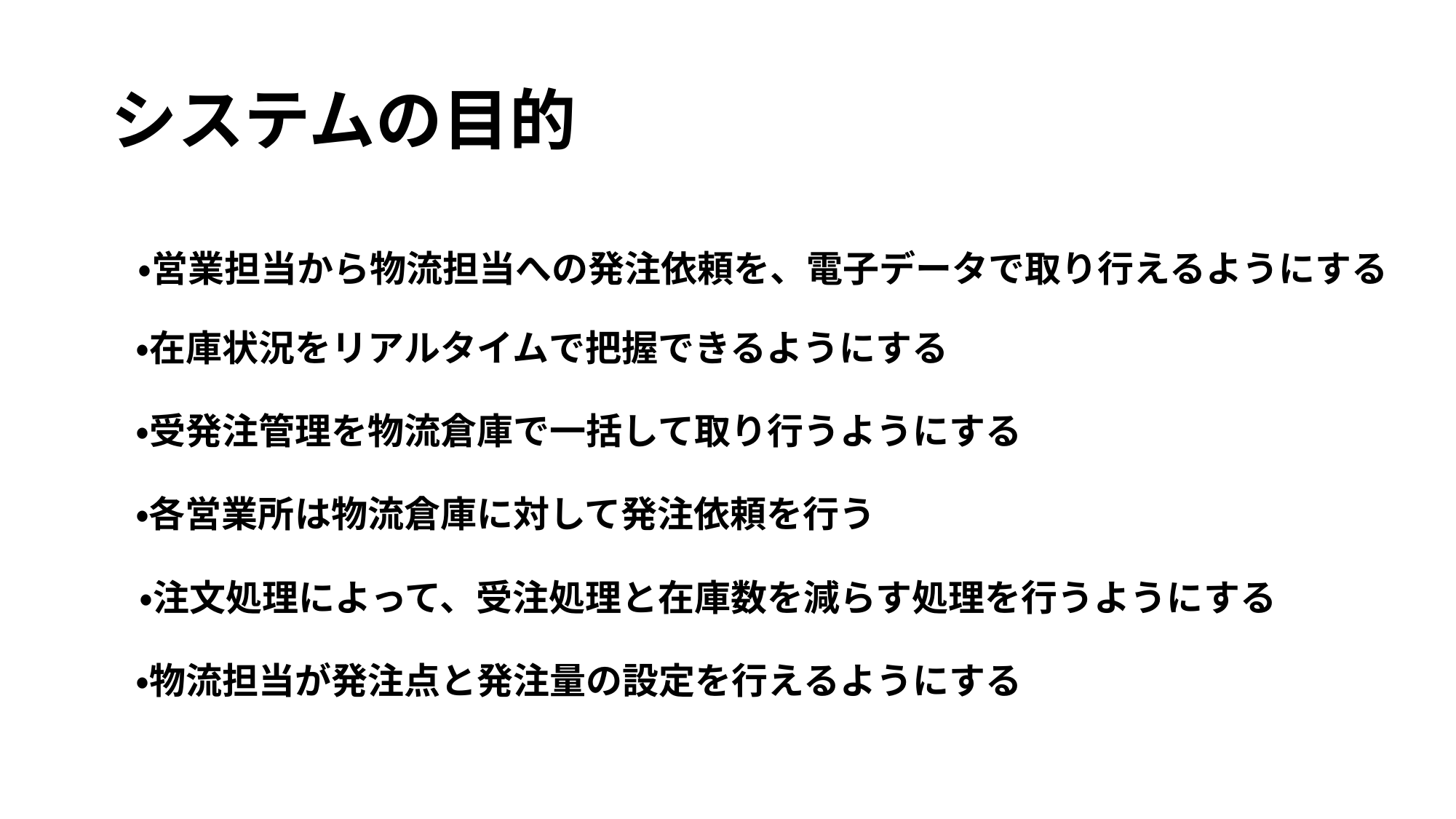

# システムの目的
・営業担当から物流担当への発注依頼を、電子データで取り行えるようにする
・在庫状況をリアルタイムで把握できるようにする
・受発注管理を物流倉庫で一括して取り行うようにする
・各営業所は物流倉庫に対して発注依頼を行う
・注文処理によって、受注処理と在庫数を減らす処理を行うようにする
・物流担当が発注点と発注量の設定を行えるようにする